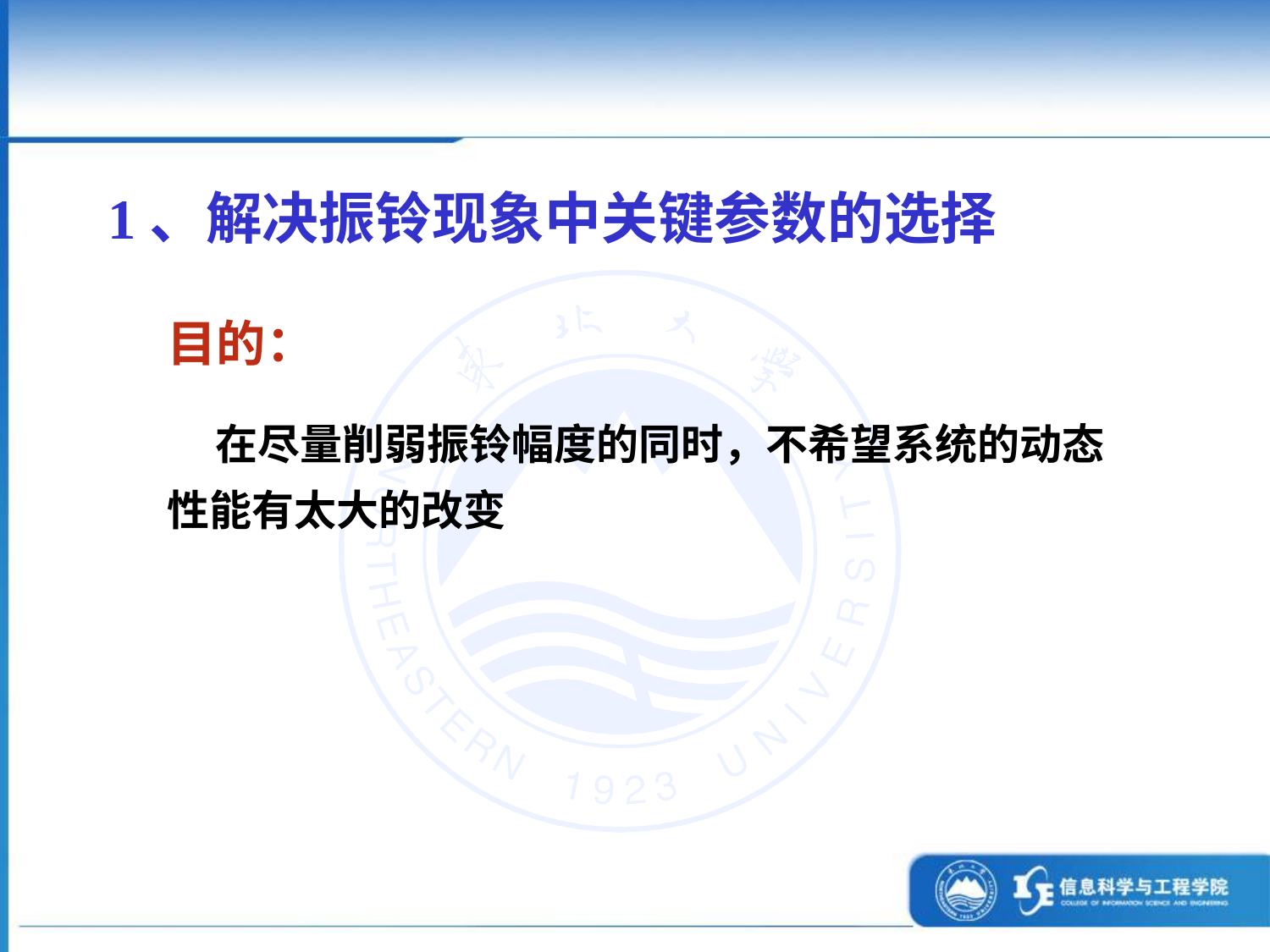

1、解决振铃现象中关键参数的选择
目的：
    在尽量削弱振铃幅度的同时，不希望系统的动态性能有太大的改变